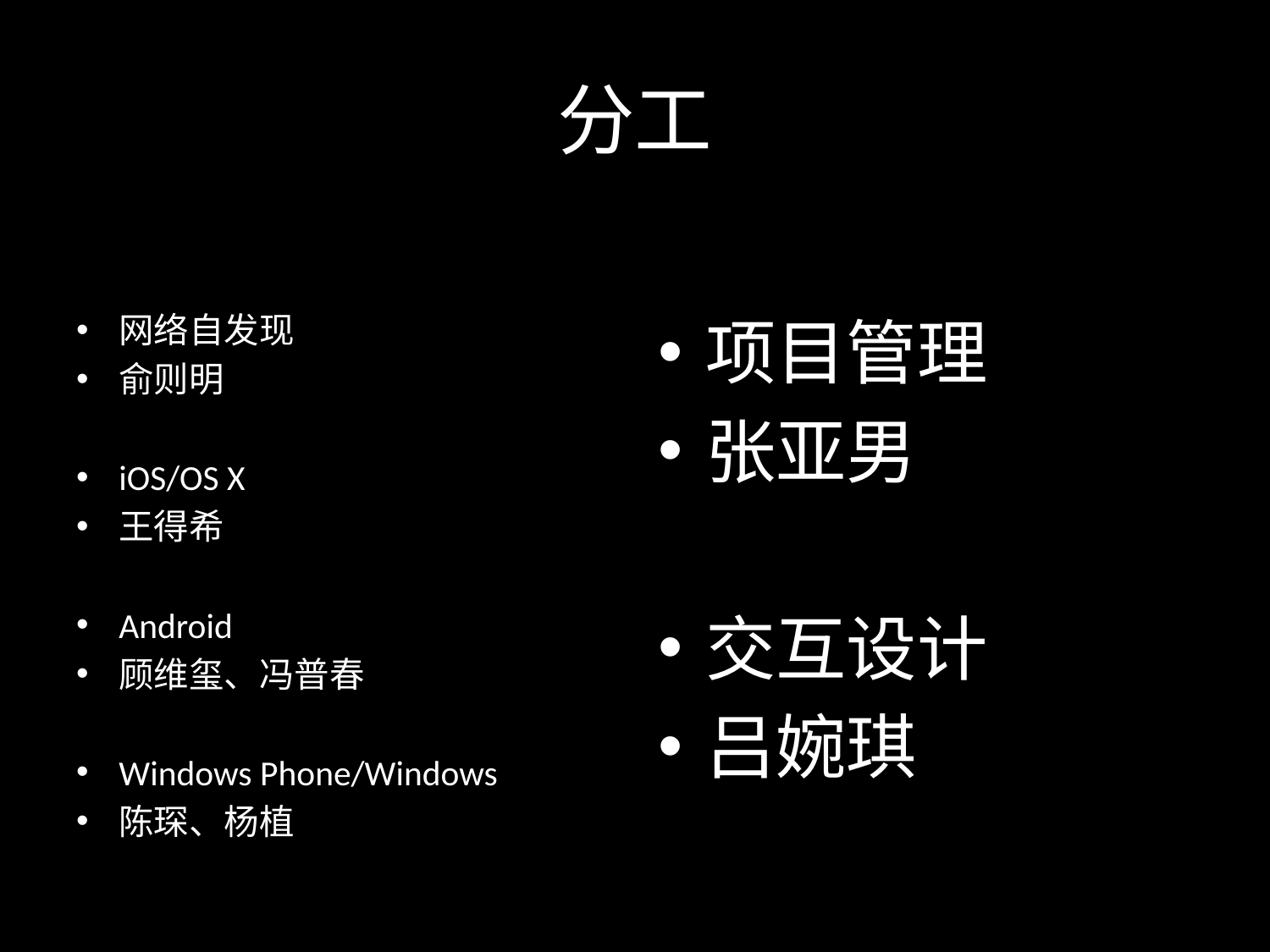

# 分工
网络自发现
俞则明

iOS/OS X
王得希

Android
顾维玺、冯普春

Windows Phone/Windows
陈琛、杨植
项目管理
张亚男

交互设计
吕婉琪